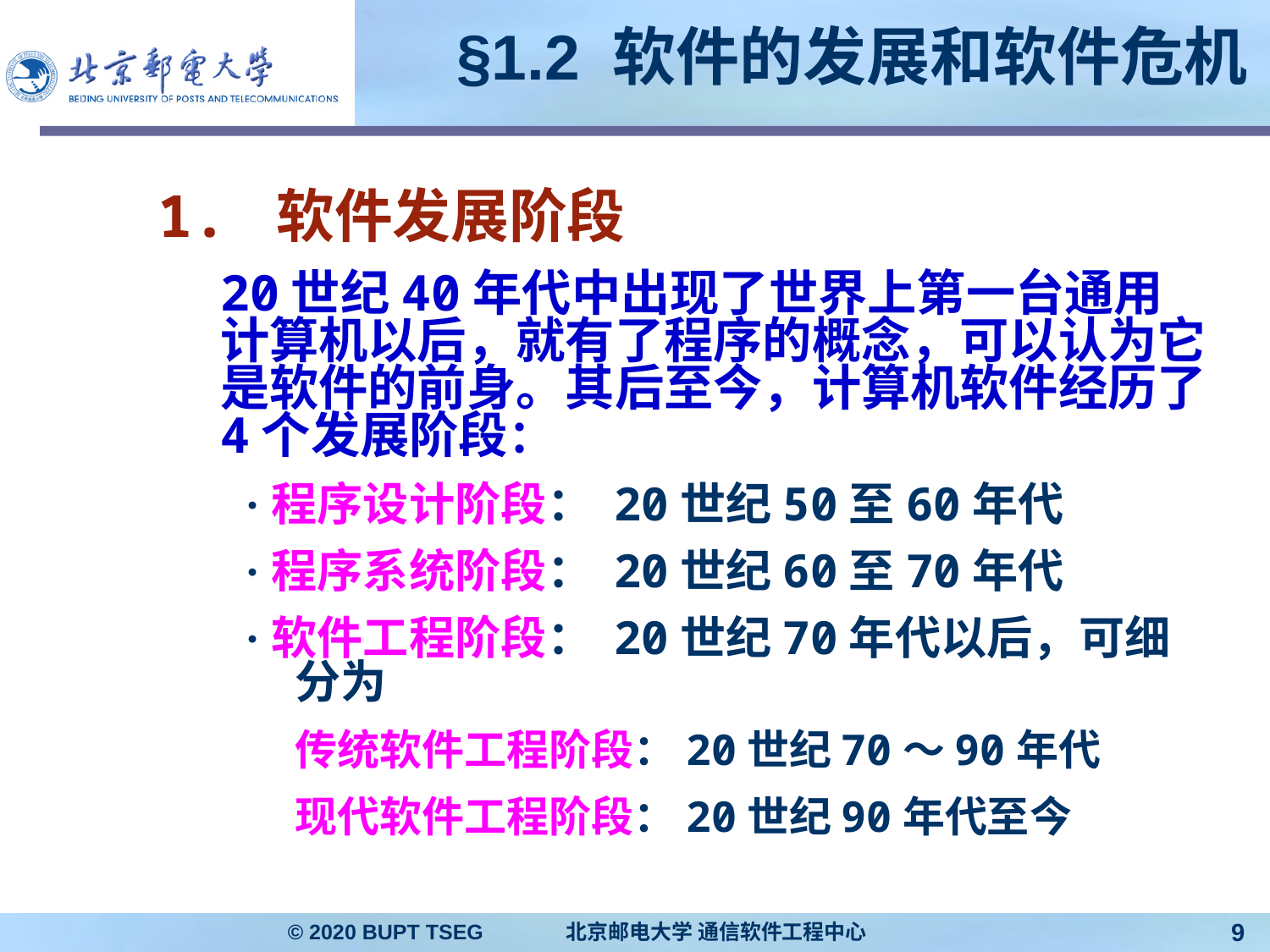

# §1.2 软件的发展和软件危机
1. 软件发展阶段
	20世纪40年代中出现了世界上第一台通用计算机以后，就有了程序的概念，可以认为它是软件的前身。其后至今，计算机软件经历了4个发展阶段：
·程序设计阶段： 20世纪50至60年代
·程序系统阶段： 20世纪60至70年代
·软件工程阶段： 20世纪70年代以后，可细分为
	传统软件工程阶段：20世纪70～90年代
	现代软件工程阶段：20世纪90年代至今
© 2020 BUPT TSEG             北京邮电大学 通信软件工程中心